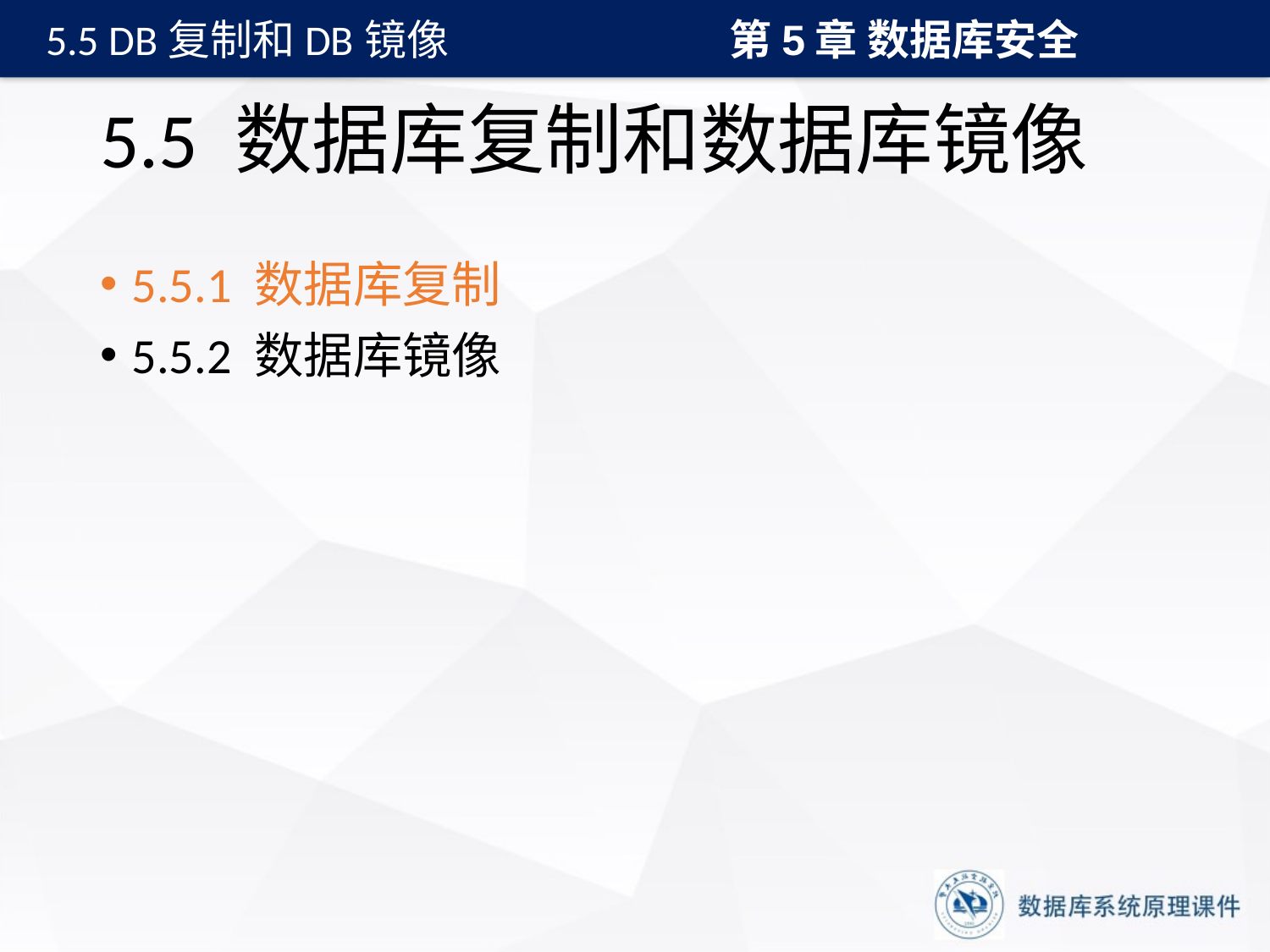

第5章 数据库安全
5.5 DB复制和DB镜像
# 5.5 数据库复制和数据库镜像
5.5.1 数据库复制
5.5.2 数据库镜像